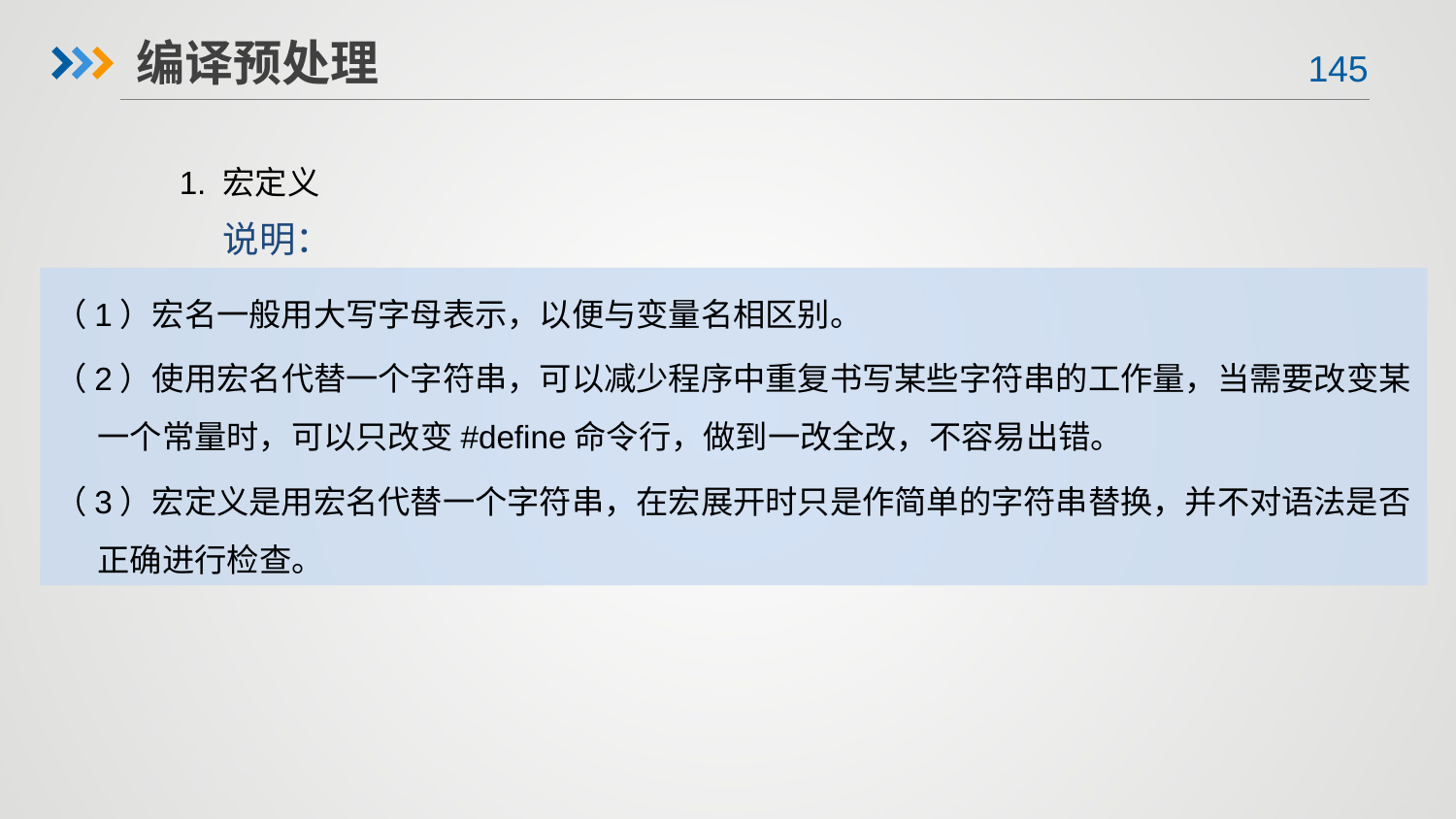

编译预处理
1. 宏定义
说明：
（1）宏名一般用大写字母表示，以便与变量名相区别。
（2）使用宏名代替一个字符串，可以减少程序中重复书写某些字符串的工作量，当需要改变某一个常量时，可以只改变#define命令行，做到一改全改，不容易出错。
（3）宏定义是用宏名代替一个字符串，在宏展开时只是作简单的字符串替换，并不对语法是否正确进行检查。